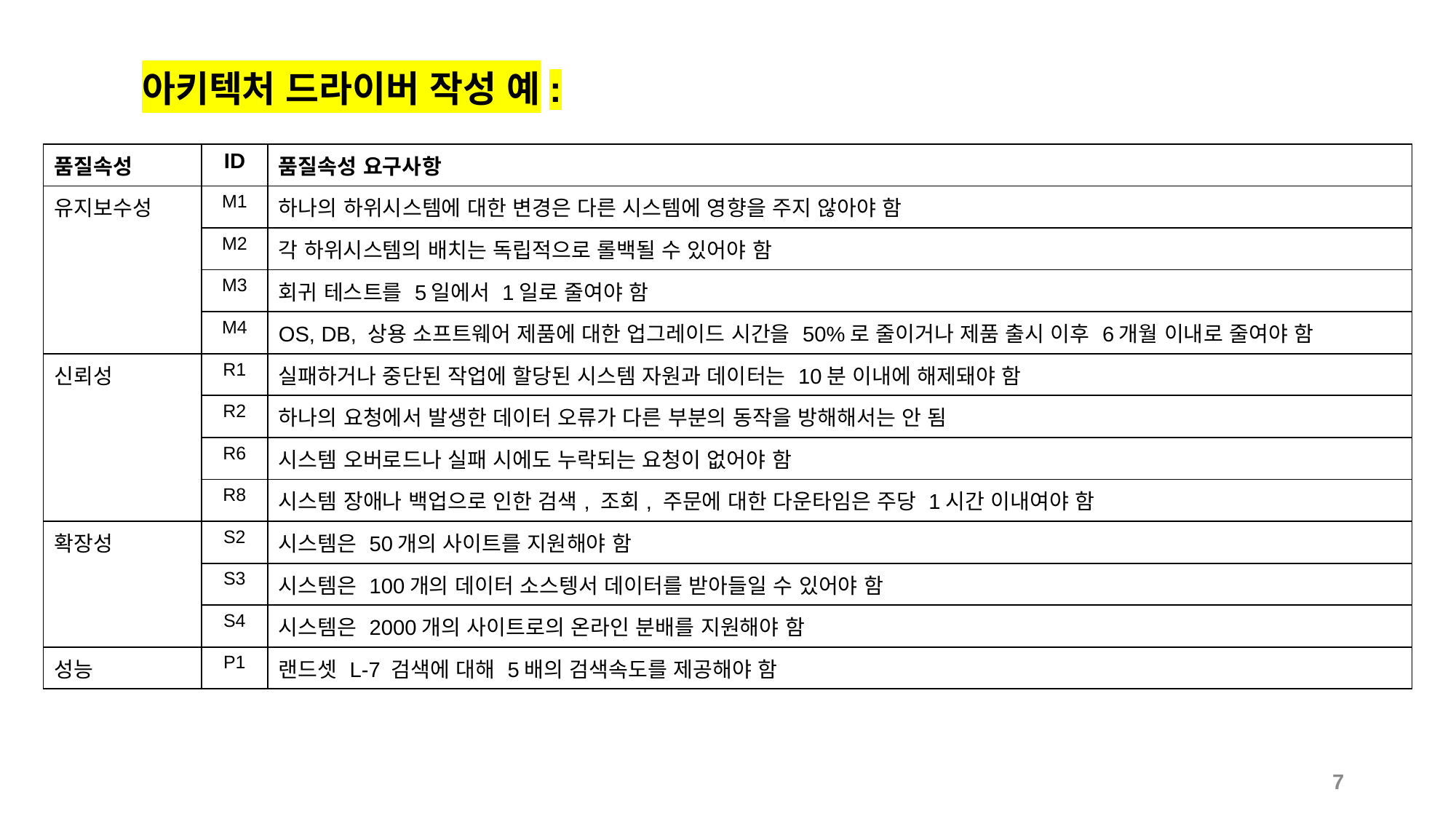

아키텍처 드라이버 작성 예:
| 품질속성 | ID | 품질속성 요구사항 |
| --- | --- | --- |
| 유지보수성 | M1 | 하나의 하위시스템에 대한 변경은 다른 시스템에 영향을 주지 않아야 함 |
|  | M2 | 각 하위시스템의 배치는 독립적으로 롤백될 수 있어야 함 |
|  | M3 | 회귀 테스트를 5일에서 1일로 줄여야 함 |
|  | M4 | OS, DB, 상용 소프트웨어 제품에 대한 업그레이드 시간을 50%로 줄이거나 제품 출시 이후 6개월 이내로 줄여야 함 |
| 신뢰성 | R1 | 실패하거나 중단된 작업에 할당된 시스템 자원과 데이터는 10분 이내에 해제돼야 함 |
|  | R2 | 하나의 요청에서 발생한 데이터 오류가 다른 부분의 동작을 방해해서는 안 됨 |
|  | R6 | 시스템 오버로드나 실패 시에도 누락되는 요청이 없어야 함 |
|  | R8 | 시스템 장애나 백업으로 인한 검색, 조회, 주문에 대한 다운타임은 주당 1시간 이내여야 함 |
| 확장성 | S2 | 시스템은 50개의 사이트를 지원해야 함 |
|  | S3 | 시스템은 100개의 데이터 소스텡서 데이터를 받아들일 수 있어야 함 |
|  | S4 | 시스템은 2000개의 사이트로의 온라인 분배를 지원해야 함 |
| 성능 | P1 | 랜드셋 L-7 검색에 대해 5배의 검색속도를 제공해야 함 |
7